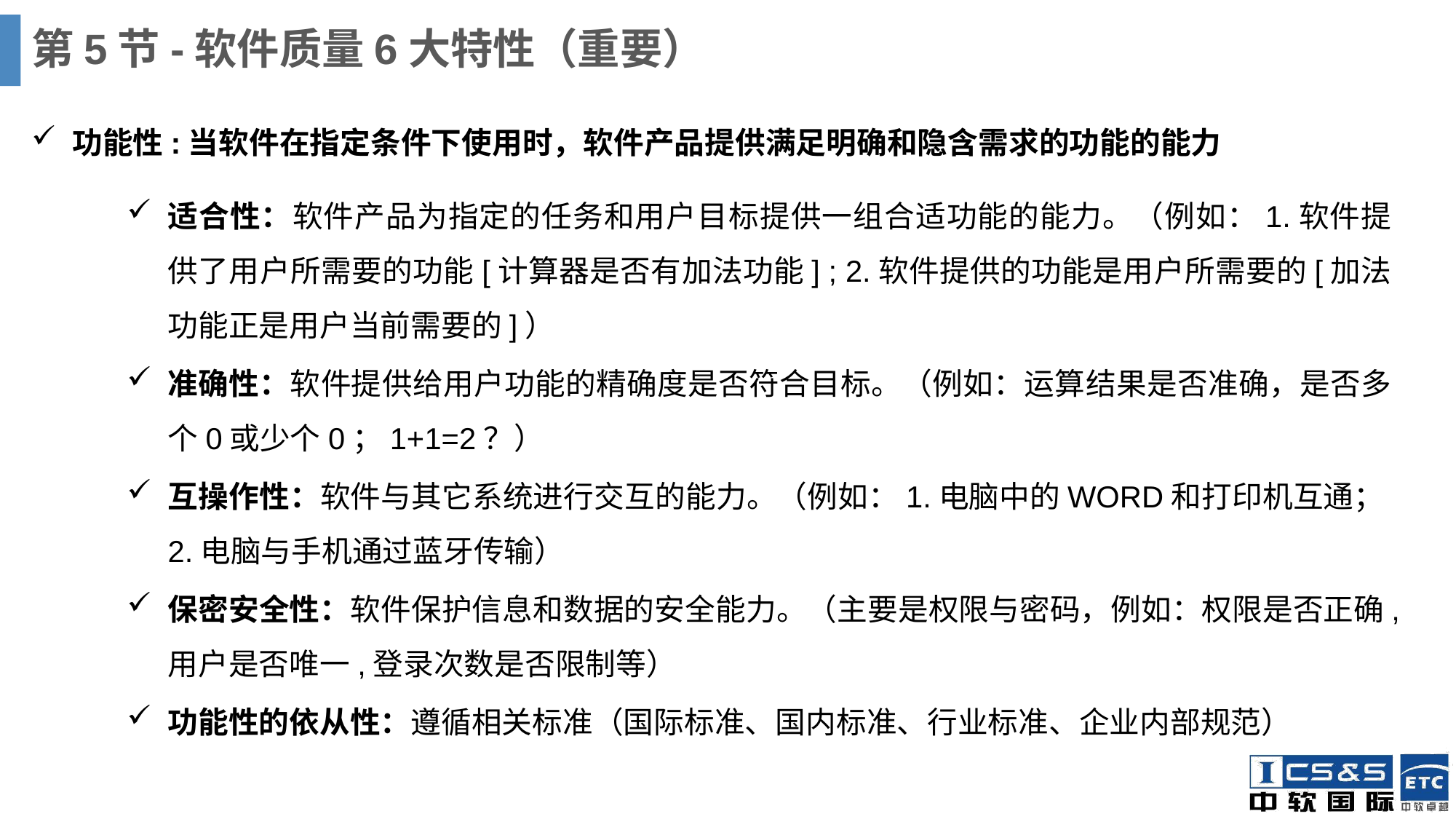

# 第5节-软件质量6大特性（重要）
功能性:当软件在指定条件下使用时，软件产品提供满足明确和隐含需求的功能的能力
适合性：软件产品为指定的任务和用户目标提供一组合适功能的能力。（例如：1.软件提供了用户所需要的功能[计算器是否有加法功能] ; 2.软件提供的功能是用户所需要的[加法功能正是用户当前需要的]）
准确性：软件提供给用户功能的精确度是否符合目标。（例如：运算结果是否准确，是否多个0或少个0；1+1=2？）
互操作性：软件与其它系统进行交互的能力。（例如：1.电脑中的WORD和打印机互通；2.电脑与手机通过蓝牙传输）
保密安全性：软件保护信息和数据的安全能力。（主要是权限与密码，例如：权限是否正确,用户是否唯一,登录次数是否限制等）
功能性的依从性：遵循相关标准（国际标准、国内标准、行业标准、企业内部规范）